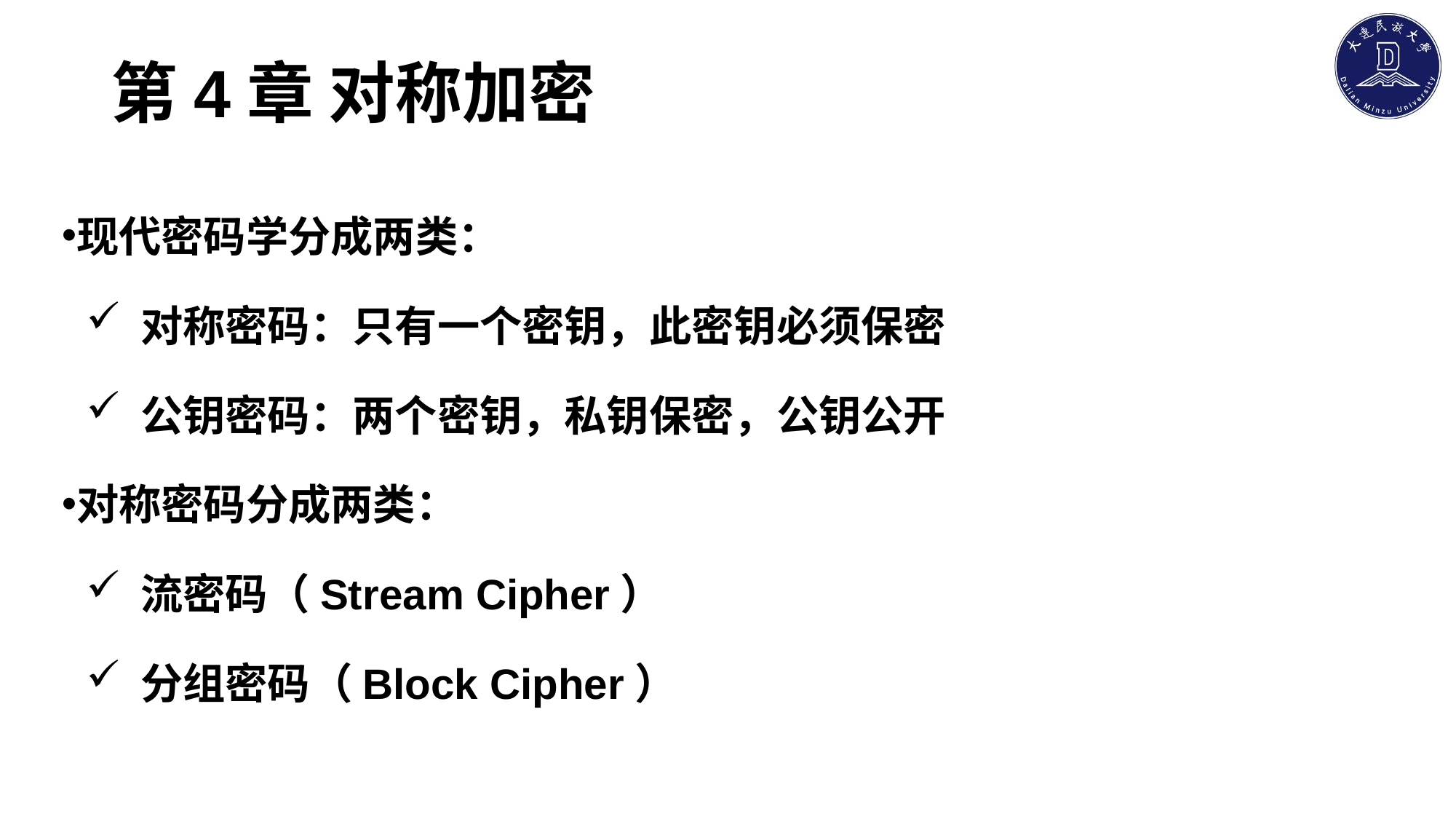

# 第4章 对称加密
现代密码学分成两类：
对称密码：只有一个密钥，此密钥必须保密
公钥密码：两个密钥，私钥保密，公钥公开
对称密码分成两类：
流密码（Stream Cipher）
分组密码（Block Cipher）